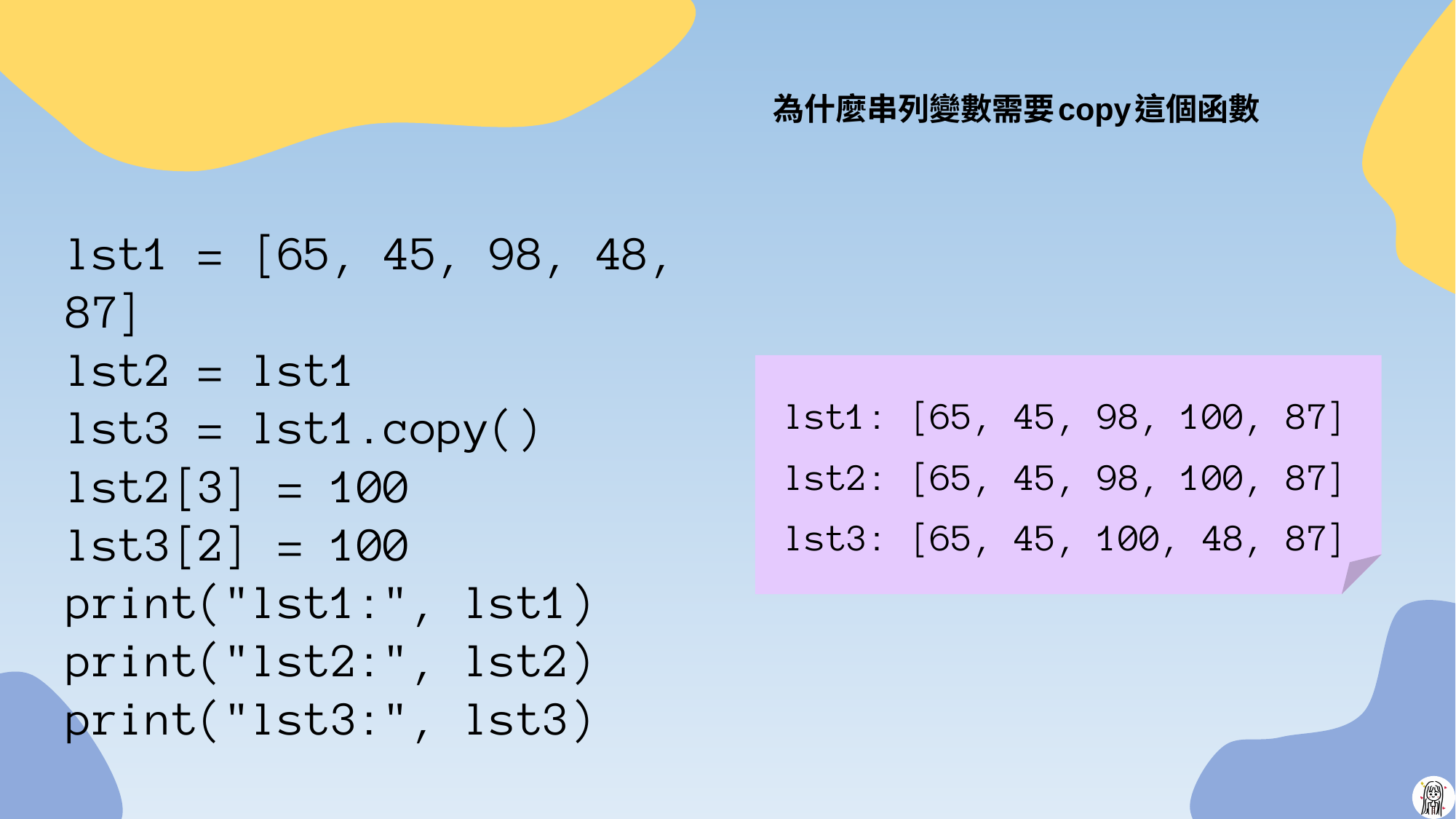

# 為什麼串列變數需要copy這個函數
lst1 = [65, 45, 98, 48, 87]
lst2 = lst1
lst3 = lst1.copy()
lst2[3] = 100
lst3[2] = 100
print("lst1:", lst1)
print("lst2:", lst2)
print("lst3:", lst3)

lst1: [65, 45, 98, 100, 87]
lst2: [65, 45, 98, 100, 87]
lst3: [65, 45, 100, 48, 87]
25